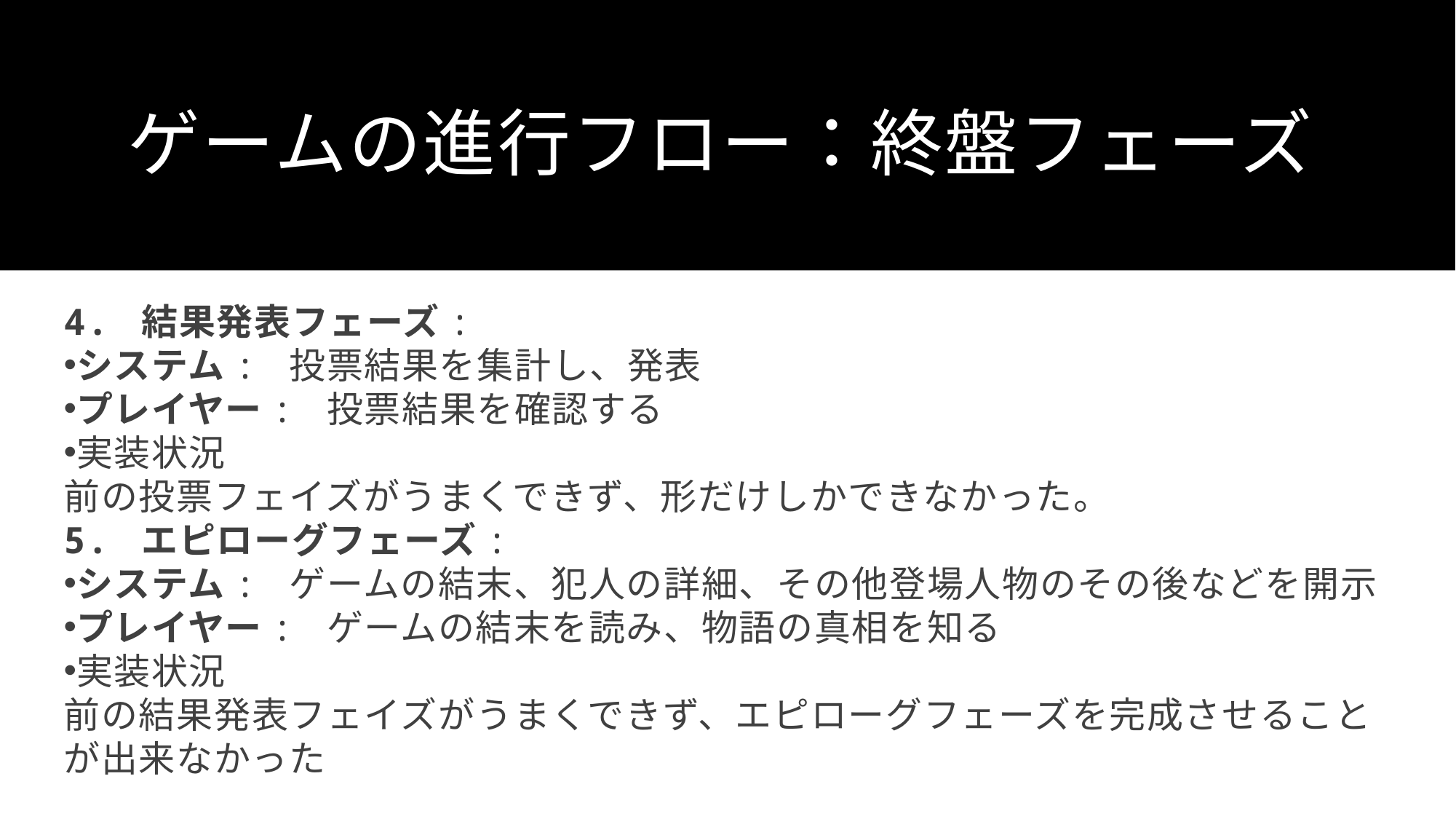

# ゲームの進行フロー：終盤フェーズ
4. 結果発表フェーズ:
システム: 投票結果を集計し、発表
プレイヤー: 投票結果を確認する
実装状況
前の投票フェイズがうまくできず、形だけしかできなかった。
5. エピローグフェーズ:
システム: ゲームの結末、犯人の詳細、その他登場人物のその後などを開示
プレイヤー: ゲームの結末を読み、物語の真相を知る
実装状況
前の結果発表フェイズがうまくできず、エピローグフェーズを完成させることが出来なかった